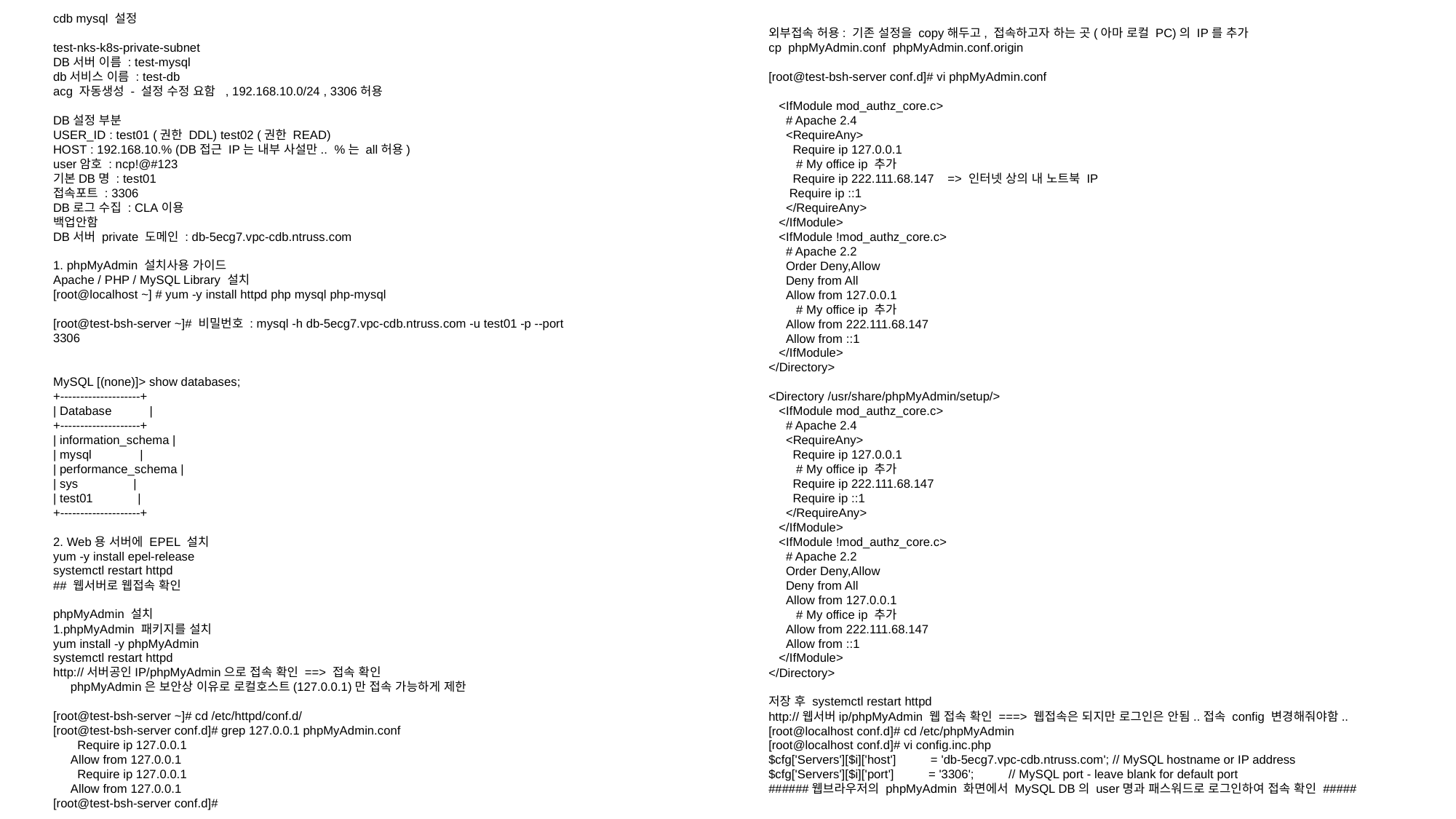

cdb mysql 설정

test-nks-k8s-private-subnet
DB서버 이름 : test-mysql
db서비스 이름 : test-db
acg 자동생성 - 설정 수정 요함  , 192.168.10.0/24 , 3306허용

DB설정 부분
USER_ID : test01 (권한 DDL) test02 (권한 READ)
HOST : 192.168.10.% (DB접근 IP는 내부 사설만..  %는 all허용)
user암호 : ncp!@#123
기본DB명 : test01
접속포트 : 3306
DB로그 수집 : CLA이용
백업안함
DB서버 private 도메인 : db-5ecg7.vpc-cdb.ntruss.com

1. phpMyAdmin 설치사용 가이드
Apache / PHP / MySQL Library 설치
[root@localhost ~] # yum -y install httpd php mysql php-mysql

[root@test-bsh-server ~]# 비밀번호 : mysql -h db-5ecg7.vpc-cdb.ntruss.com -u test01 -p --port 3306

MySQL [(none)]> show databases;
+--------------------+
| Database           |
+--------------------+
| information_schema |
| mysql              |
| performance_schema |
| sys                |
| test01             |
+--------------------+

2. Web용 서버에 EPEL 설치
yum -y install epel-release
systemctl restart httpd
## 웹서버로 웹접속 확인

phpMyAdmin 설치
1.phpMyAdmin 패키지를 설치
yum install -y phpMyAdmin
systemctl restart httpd
http://서버공인IP/phpMyAdmin으로 접속 확인 ==> 접속 확인
     phpMyAdmin은 보안상 이유로 로컬호스트(127.0.0.1)만 접속 가능하게 제한

[root@test-bsh-server ~]# cd /etc/httpd/conf.d/
[root@test-bsh-server conf.d]# grep 127.0.0.1 phpMyAdmin.conf
       Require ip 127.0.0.1
     Allow from 127.0.0.1
       Require ip 127.0.0.1
     Allow from 127.0.0.1
[root@test-bsh-server conf.d]#
외부접속 허용: 기존 설정을 copy해두고, 접속하고자 하는 곳(아마 로컬 PC)의 IP를 추가
cp  phpMyAdmin.conf  phpMyAdmin.conf.origin

[root@test-bsh-server conf.d]# vi phpMyAdmin.conf

   <IfModule mod_authz_core.c>
     # Apache 2.4
     <RequireAny>
       Require ip 127.0.0.1
        # My office ip 추가
       Require ip 222.111.68.147    => 인터넷 상의 내 노트북 IP
      Require ip ::1
     </RequireAny>
   </IfModule>
   <IfModule !mod_authz_core.c>
     # Apache 2.2
     Order Deny,Allow
     Deny from All
     Allow from 127.0.0.1
        # My office ip 추가
     Allow from 222.111.68.147
     Allow from ::1
   </IfModule>
</Directory>

<Directory /usr/share/phpMyAdmin/setup/>
   <IfModule mod_authz_core.c>
     # Apache 2.4
     <RequireAny>
       Require ip 127.0.0.1
        # My office ip 추가
       Require ip 222.111.68.147
       Require ip ::1
     </RequireAny>
   </IfModule>
   <IfModule !mod_authz_core.c>
     # Apache 2.2
     Order Deny,Allow
     Deny from All
     Allow from 127.0.0.1
        # My office ip 추가
     Allow from 222.111.68.147
     Allow from ::1
   </IfModule>
</Directory>

저장 후 systemctl restart httpd
http://웹서버ip/phpMyAdmin 웹 접속 확인 ===> 웹접속은 되지만 로그인은 안됨..접속 config 변경해줘야함..
[root@localhost conf.d]# cd /etc/phpMyAdmin
[root@localhost conf.d]# vi config.inc.php
$cfg['Servers'][$i]['host']          = 'db-5ecg7.vpc-cdb.ntruss.com'; // MySQL hostname or IP address
$cfg['Servers'][$i]['port']          = '3306';          // MySQL port - leave blank for default port
######웹브라우저의 phpMyAdmin 화면에서 MySQL DB의 user명과 패스워드로 로그인하여 접속 확인 #####